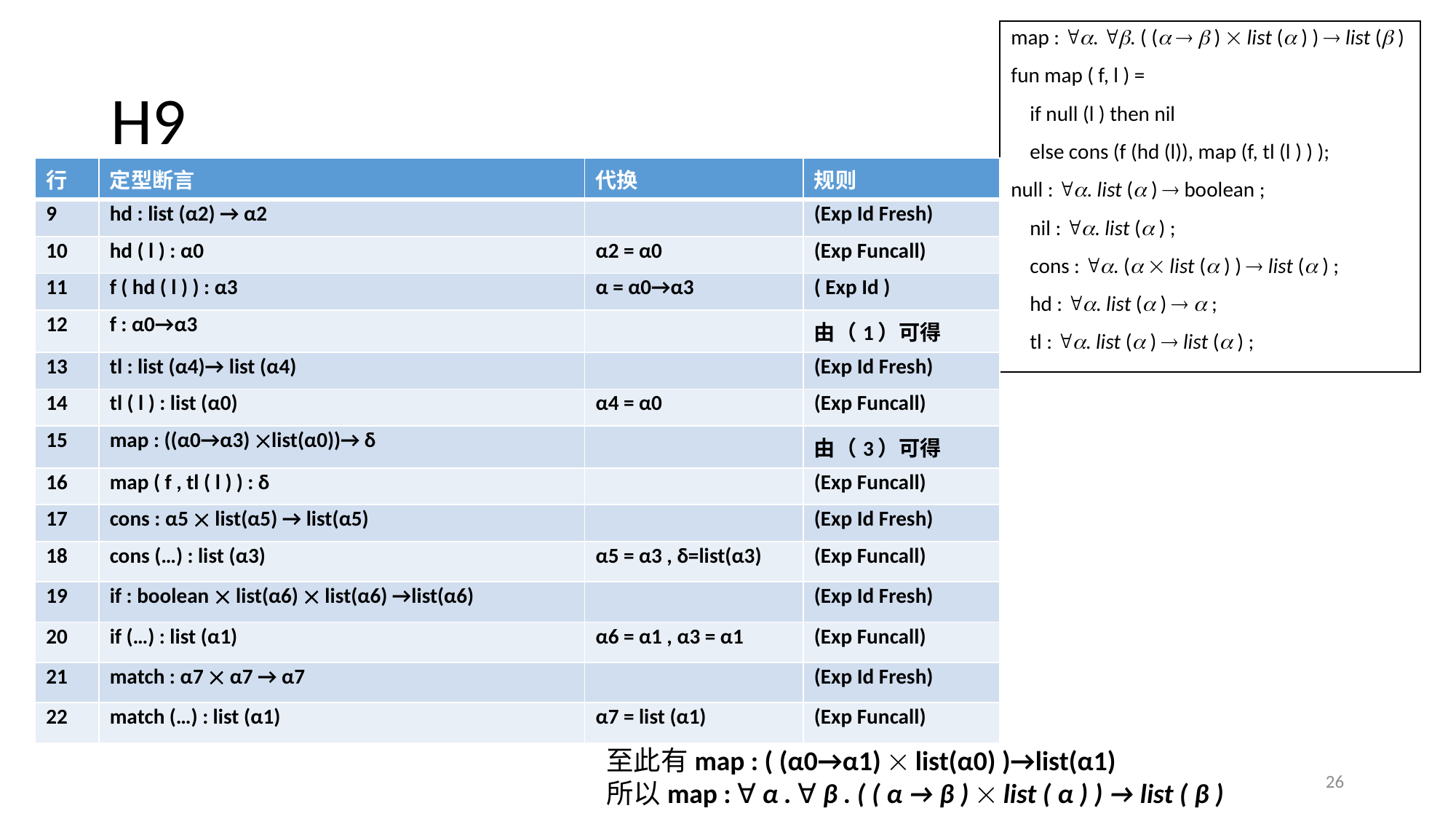

map : ∀α. ∀β. ( (α → β ) × list (α ) ) → list (β )
fun map ( f, l ) =
    if null (l ) then nil
    else cons (f (hd (l)), map (f, tl (l ) ) );
null : ∀α. list (α ) → boolean ;
    nil : ∀α. list (α ) ;
    cons : ∀α. (α × list (α ) ) → list (α ) ;
    hd : ∀α. list (α ) → α ;
    tl : ∀α. list (α ) → list (α ) ;
# H9
| 行 | 定型断言 | 代换 | 规则 |
| --- | --- | --- | --- |
| 9 | hd : list (α2) → α2 |  | (Exp Id Fresh) |
| 10 | hd ( l ) : α0 | α2 = α0 | (Exp Funcall) |
| 11 | f ( hd ( l ) ) : α3 | α = α0→α3 | ( Exp Id ) |
| 12 | f : α0→α3 |  | 由（1）可得 |
| 13 | tl : list (α4)→ list (α4) |  | (Exp Id Fresh) |
| 14 | tl ( l ) : list (α0) | α4 = α0 | (Exp Funcall) |
| 15 | map : ((α0→α3) ×list(α0))→ δ |  | 由（3）可得 |
| 16 | map ( f , tl ( l ) ) : δ |  | (Exp Funcall) |
| 17 | cons : α5 × list(α5) → list(α5) |  | (Exp Id Fresh) |
| 18 | cons (…) : list (α3) | α5 = α3 , δ=list(α3) | (Exp Funcall) |
| 19 | if : boolean × list(α6) × list(α6) →list(α6) |  | (Exp Id Fresh) |
| 20 | if (…) : list (α1) | α6 = α1 , α3 = α1 | (Exp Funcall) |
| 21 | match : α7 × α7 → α7 |  | (Exp Id Fresh) |
| 22 | match (…) : list (α1) | α7 = list (α1) | (Exp Funcall) |
 第二步：代换推导

至此有map : ( (α0→α1) × list(α0) )→list(α1)
所以map : ∀ α . ∀ β . ( ( α → β ) × list ( α ) ) → list ( β )
26